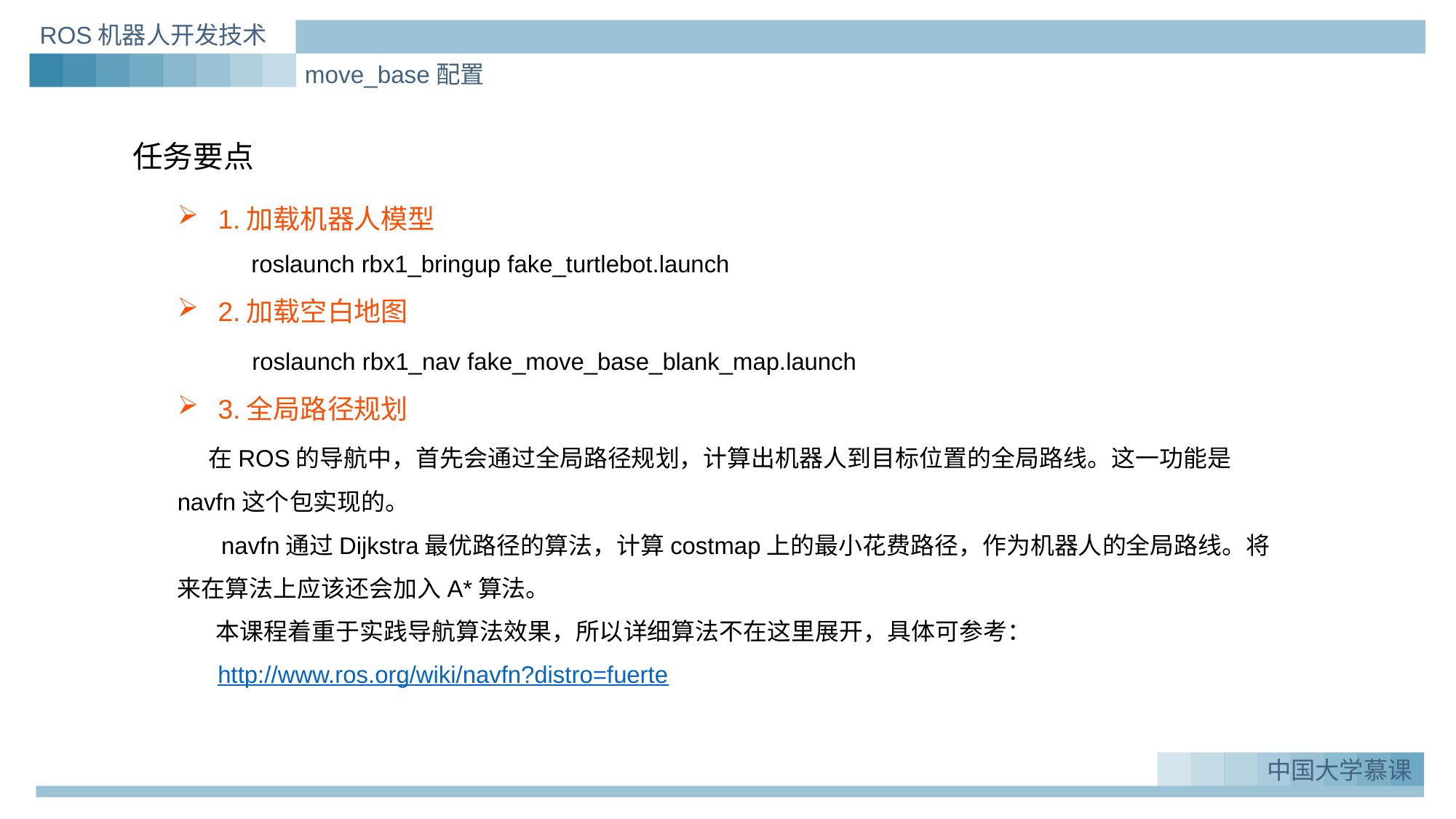

ROS机器人开发技术
move_base配置
# 任务要点
1.加载机器人模型
          roslaunch rbx1_bringup fake_turtlebot.launch
2.加载空白地图
          roslaunch rbx1_nav fake_move_base_blank_map.launch
3.全局路径规划
    在ROS的导航中，首先会通过全局路径规划，计算出机器人到目标位置的全局路线。这一功能是navfn这个包实现的。
       navfn通过Dijkstra最优路径的算法，计算costmap上的最小花费路径，作为机器人的全局路线。将来在算法上应该还会加入A*算法。
      本课程着重于实践导航算法效果，所以详细算法不在这里展开，具体可参考：
      http://www.ros.org/wiki/navfn?distro=fuerte

中国大学慕课